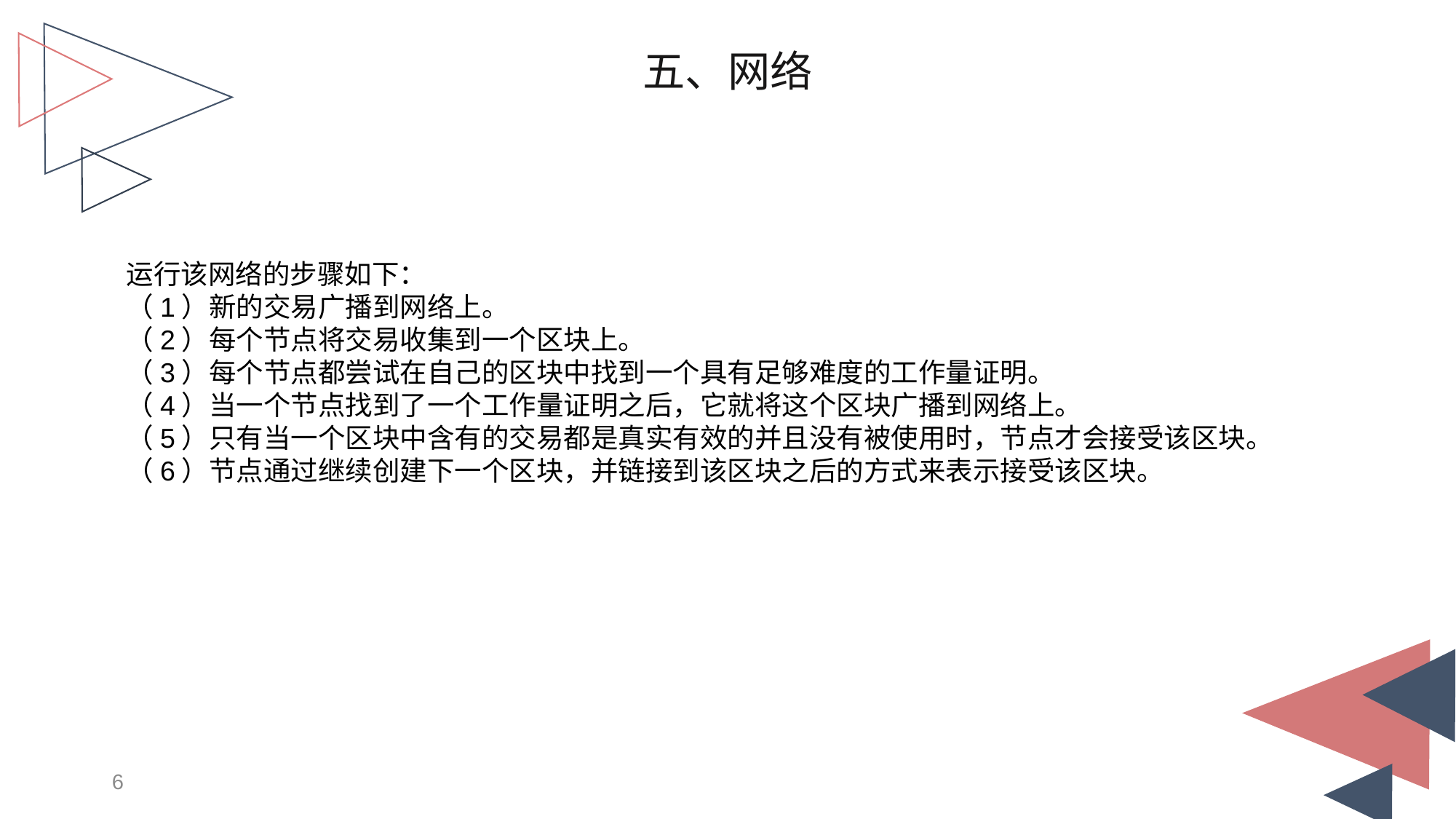

五、网络
运行该网络的步骤如下：
（1）新的交易广播到网络上。
（2）每个节点将交易收集到一个区块上。
（3）每个节点都尝试在自己的区块中找到一个具有足够难度的工作量证明。
（4）当一个节点找到了一个工作量证明之后，它就将这个区块广播到网络上。
（5）只有当一个区块中含有的交易都是真实有效的并且没有被使用时，节点才会接受该区块。
（6）节点通过继续创建下一个区块，并链接到该区块之后的方式来表示接受该区块。
6